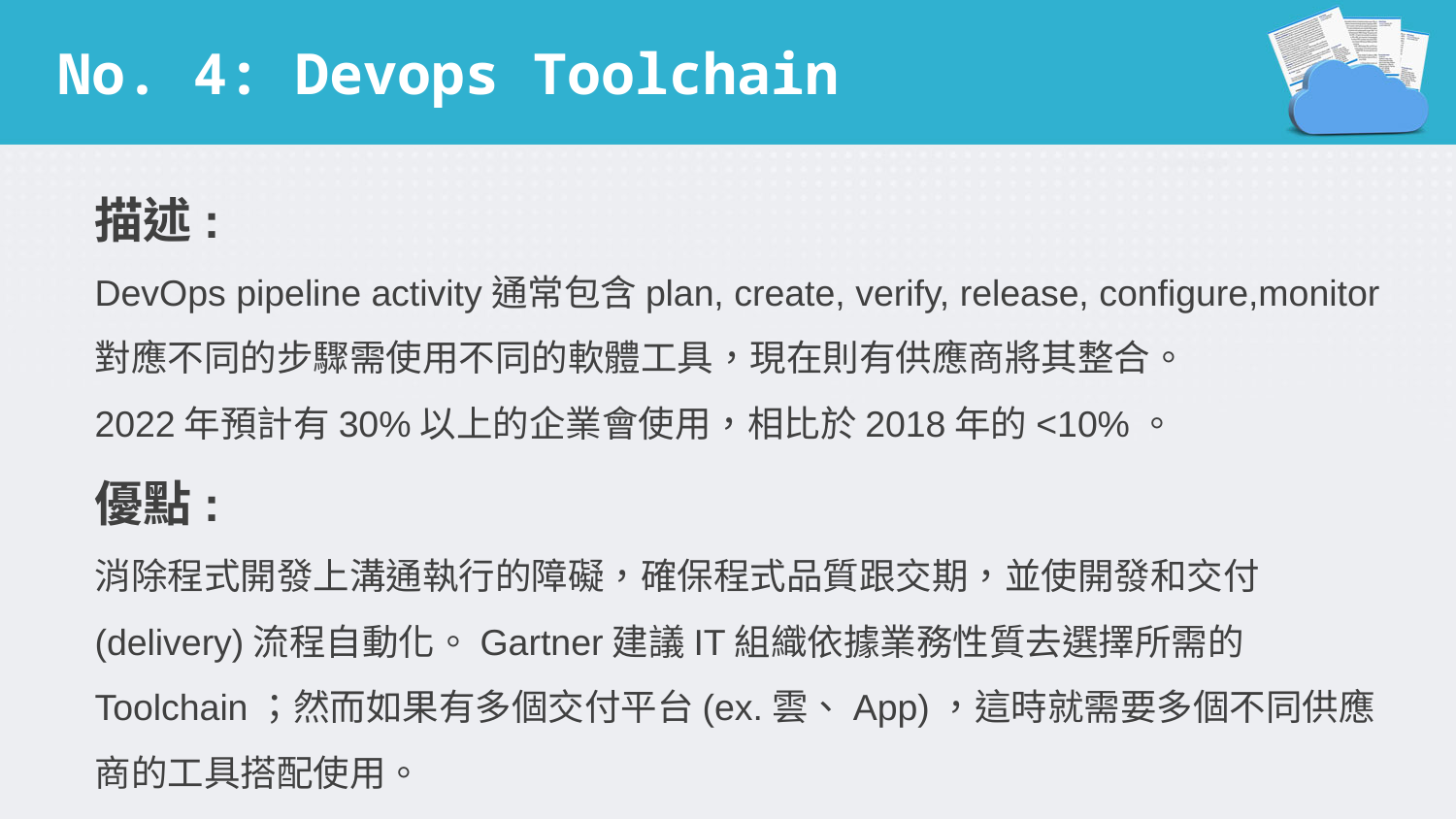

# No. 4: Devops Toolchain
描述:
DevOps pipeline activity通常包含plan, create, verify, release, configure,monitor
對應不同的步驟需使用不同的軟體工具，現在則有供應商將其整合。
2022年預計有30%以上的企業會使用，相比於2018年的<10%。
優點:
消除程式開發上溝通執行的障礙，確保程式品質跟交期，並使開發和交付(delivery)流程自動化。Gartner建議IT組織依據業務性質去選擇所需的Toolchain；然而如果有多個交付平台(ex.雲、App)，這時就需要多個不同供應商的工具搭配使用。
敏捷性和生產率的提高。他們通過分析IT和業務數據，從而獲得收益

■

關於用戶交互，業務活動和支持IT系統行為的見解。

服務改善和成本降低。他們通過大大節省時間和精力來做到這一點

■

確定正常運行時間和性能問題的原因。行為預測通知

預測可以支持資源優化工作。

風險緩解。他們通過分析監視，配置和服務台數據來做到這一點。他們

■

從操作和安全角度識別異常。

競爭差異/破壞。他們通過對市場的快速響應來做到這一點

和基於機器的班次分析得出的最終用戶需求。